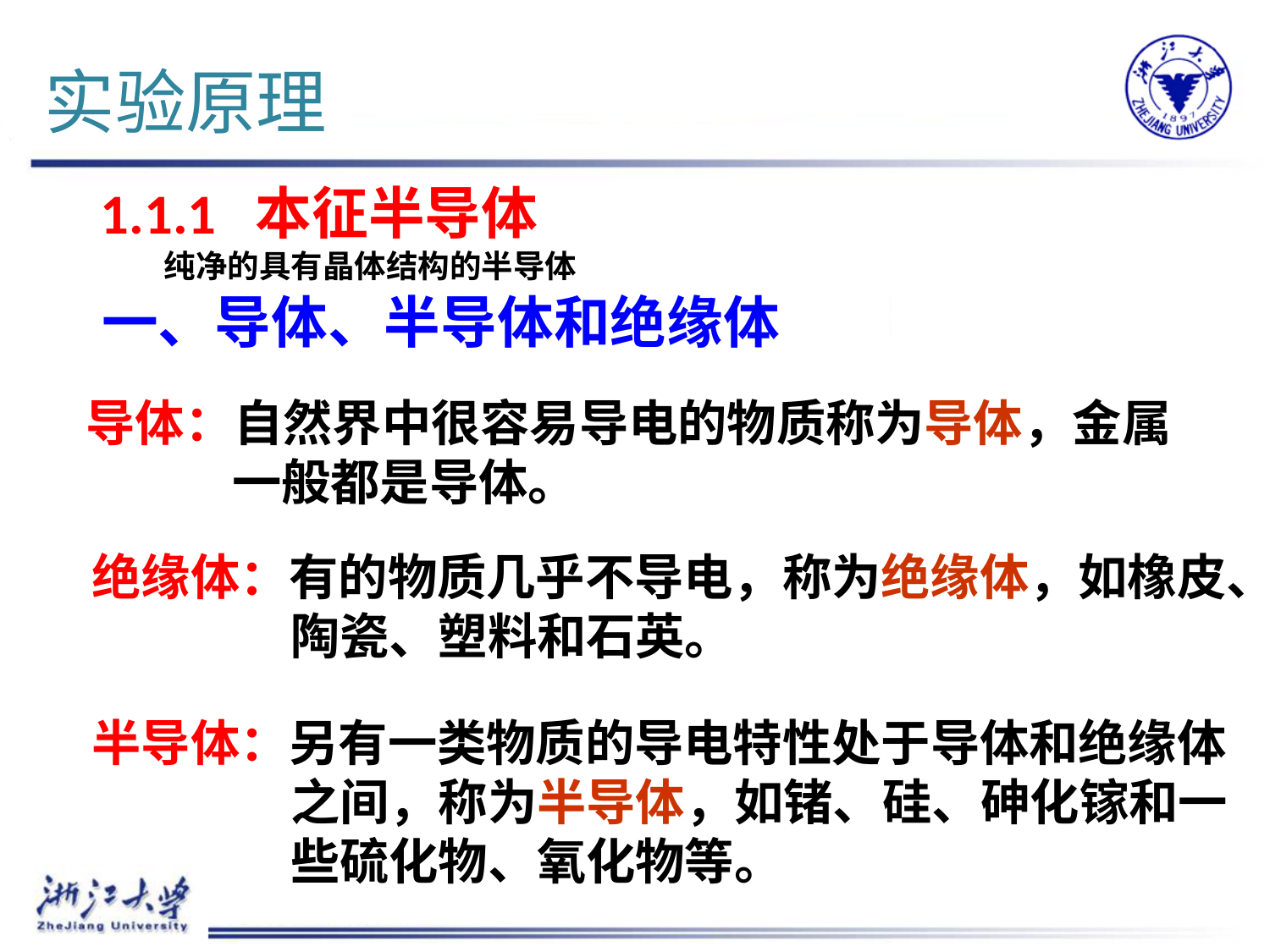

# 实验原理

1.1.1  本征半导体
　　纯净的具有晶体结构的半导体
一、导体、半导体和绝缘体
导体：自然界中很容易导电的物质称为导体，金属一般都是导体。
绝缘体：有的物质几乎不导电，称为绝缘体，如橡皮、陶瓷、塑料和石英。
半导体：另有一类物质的导电特性处于导体和绝缘体之间，称为半导体，如锗、硅、砷化镓和一些硫化物、氧化物等。